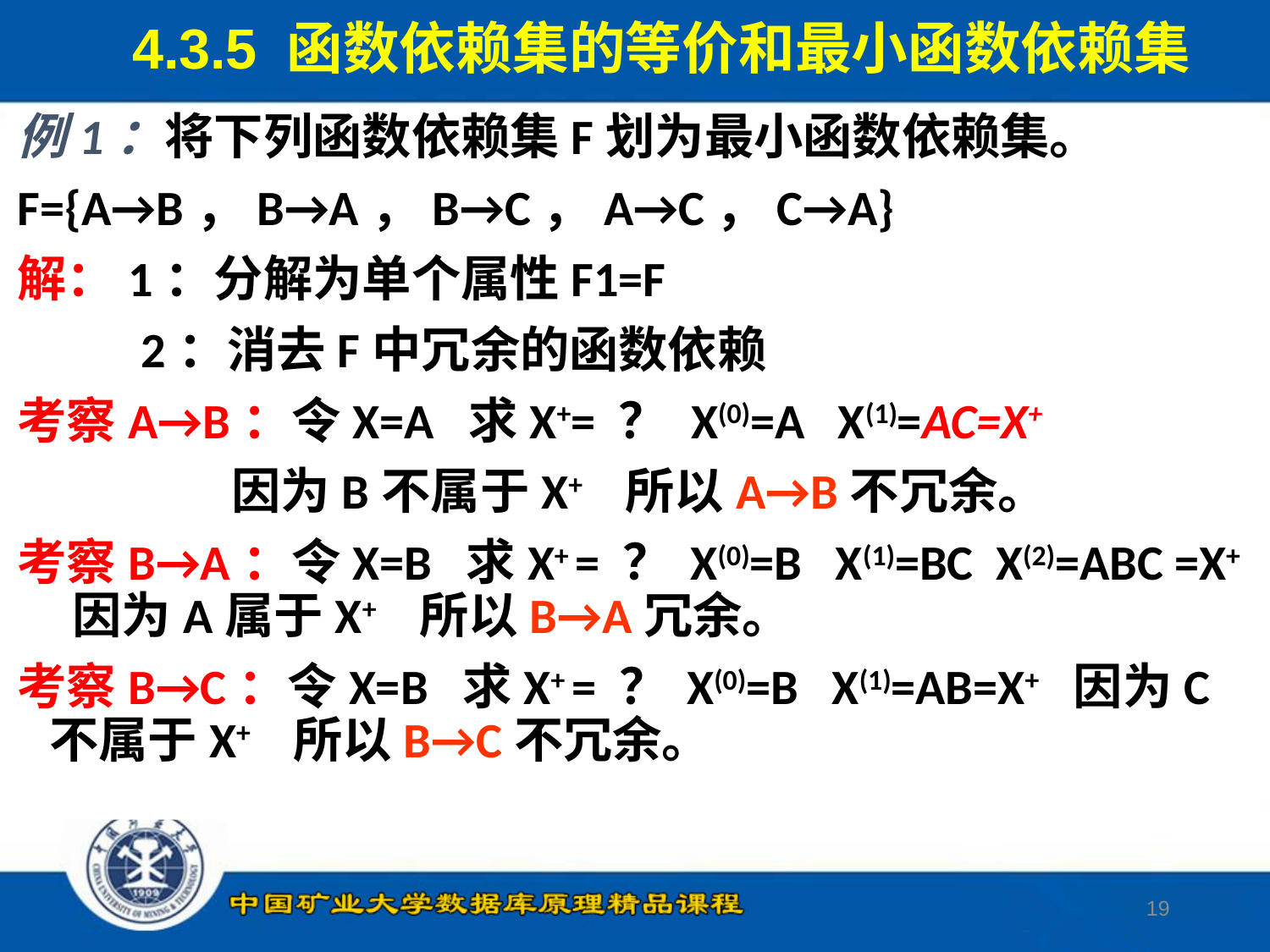

4.3.5 函数依赖集的等价和最小函数依赖集
例1：将下列函数依赖集F划为最小函数依赖集。
F={A→B，B→A，B→C，A→C，C→A}
解：1：分解为单个属性F1=F
           2：消去F中冗余的函数依赖
考察A→B：令X=A  求X+= ？ X(0)=A   X(1)=AC=X+
                  因为B不属于X+    所以A→B不冗余。
考察B→A：令X=B  求X+ = ？ X(0)=B   X(1)=BC  X(2)=ABC =X+  因为A属于X+    所以B→A冗余。
考察B→C：令X=B  求X+ = ？ X(0)=B   X(1)=AB=X+  因为C不属于X+    所以B→C不冗余。
19